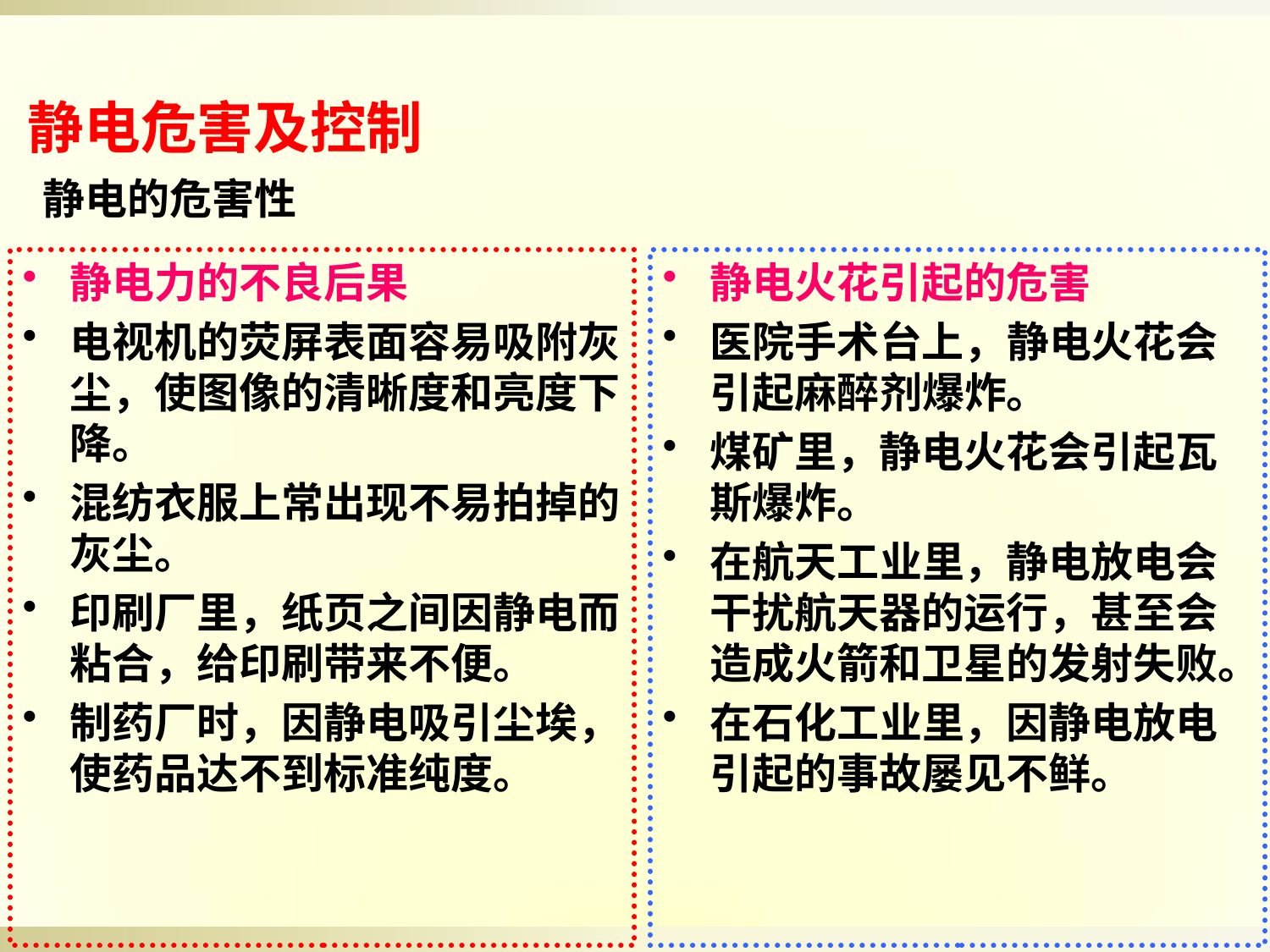

静电危害及控制
静电的危害性
静电力的不良后果
电视机的荧屏表面容易吸附灰尘，使图像的清晰度和亮度下降。
混纺衣服上常出现不易拍掉的灰尘。
印刷厂里，纸页之间因静电而粘合，给印刷带来不便。
制药厂时，因静电吸引尘埃，使药品达不到标准纯度。
静电火花引起的危害
医院手术台上，静电火花会引起麻醉剂爆炸。
煤矿里，静电火花会引起瓦斯爆炸。
在航天工业里，静电放电会干扰航天器的运行，甚至会造成火箭和卫星的发射失败。
在石化工业里，因静电放电引起的事故屡见不鲜。